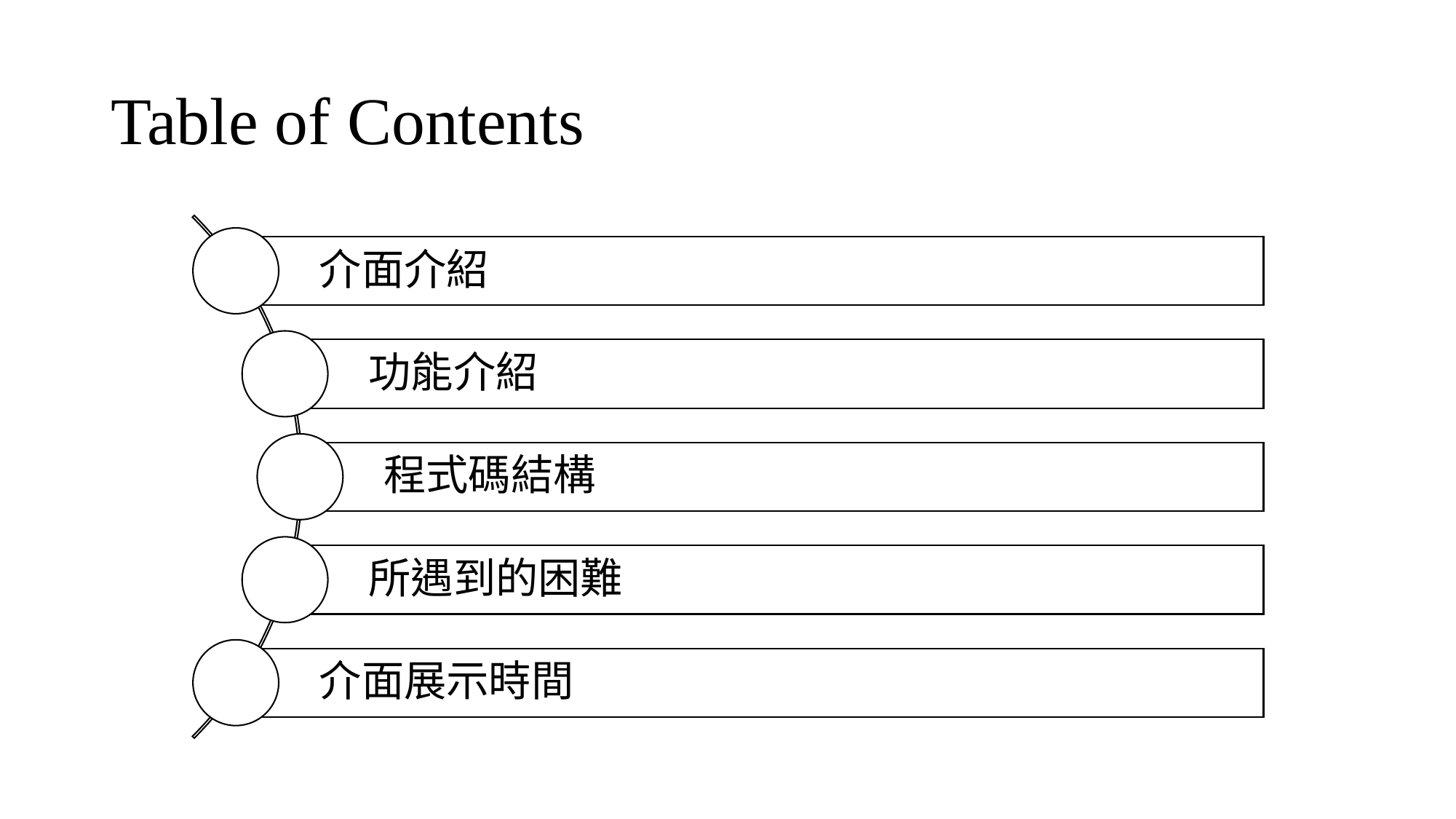

# Table of Contents
  介面介紹
  功能介紹
  程式碼結構
  所遇到的困難
  介面展示時間